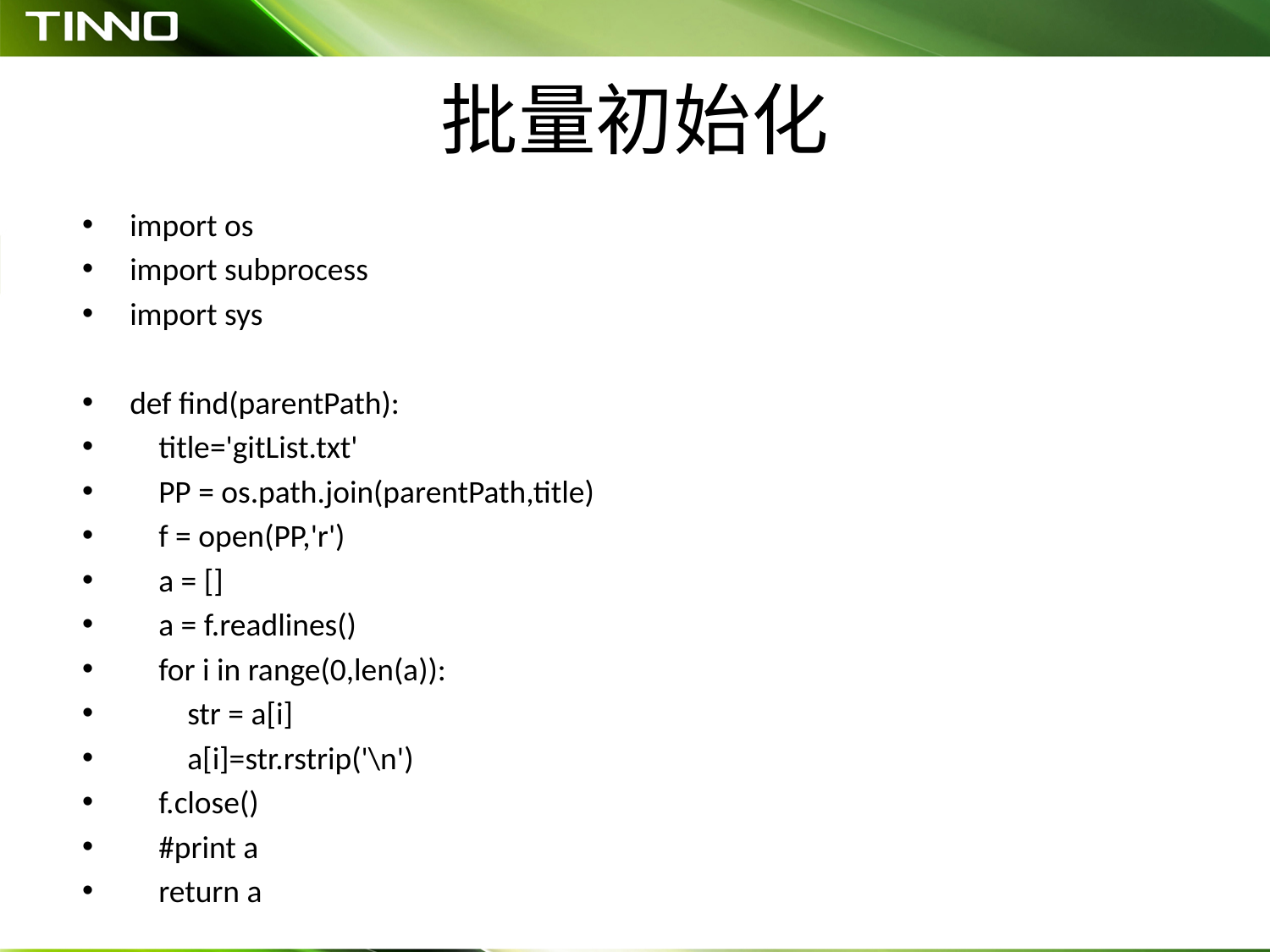

# 批量初始化
import os
import subprocess
import sys

def find(parentPath):
    title='gitList.txt'
    PP = os.path.join(parentPath,title)
    f = open(PP,'r')
    a = []
    a = f.readlines()
    for i in range(0,len(a)):
        str = a[i]
        a[i]=str.rstrip('\n')
    f.close()
    #print a
    return a